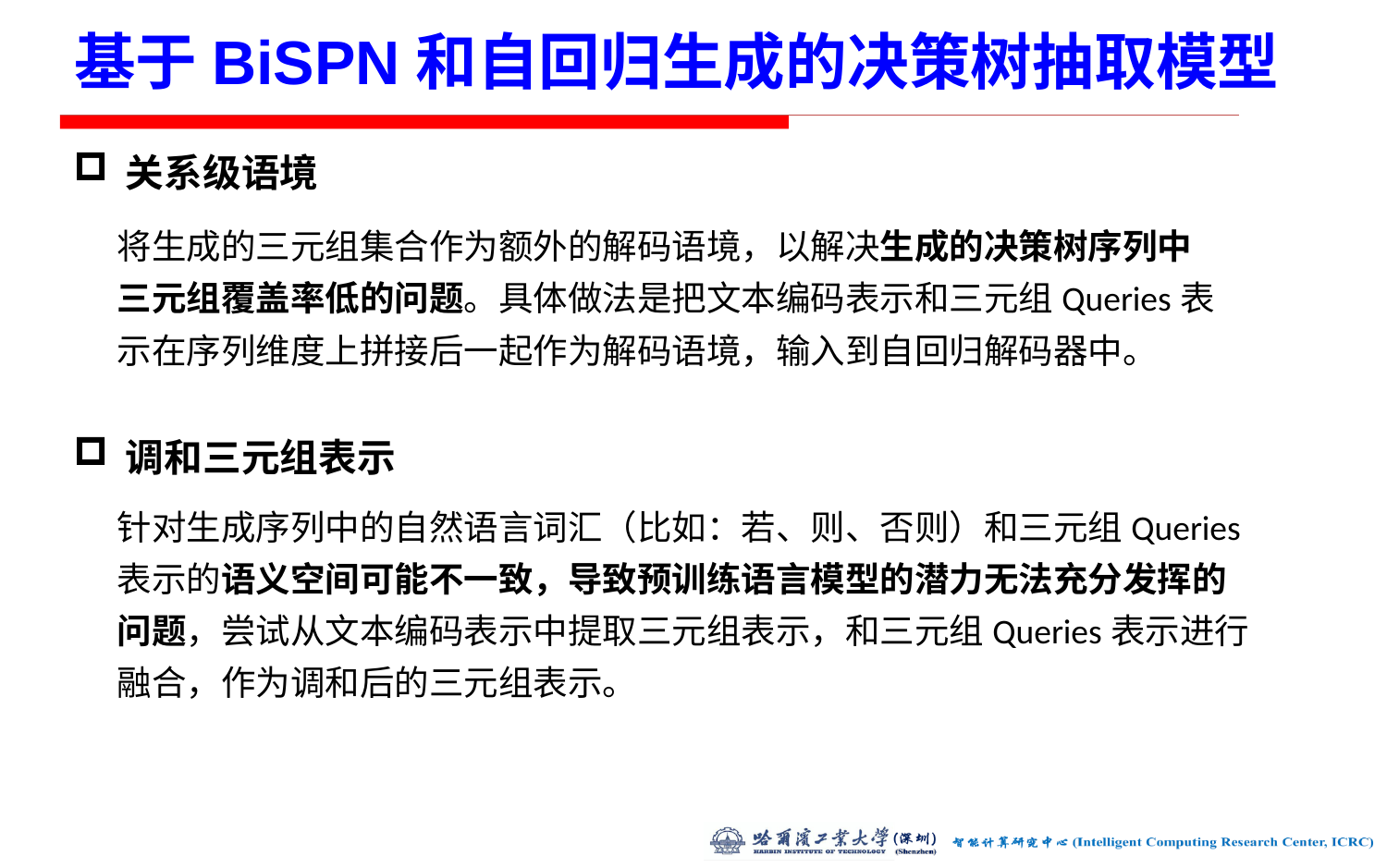

# 基于BiSPN和自回归生成的决策树抽取模型
关系级语境
将生成的三元组集合作为额外的解码语境，以解决生成的决策树序列中三元组覆盖率低的问题。具体做法是把文本编码表示和三元组Queries表示在序列维度上拼接后一起作为解码语境，输入到自回归解码器中。
调和三元组表示
针对生成序列中的自然语言词汇（比如：若、则、否则）和三元组Queries表示的语义空间可能不一致，导致预训练语言模型的潜力无法充分发挥的问题，尝试从文本编码表示中提取三元组表示，和三元组Queries表示进行融合，作为调和后的三元组表示。